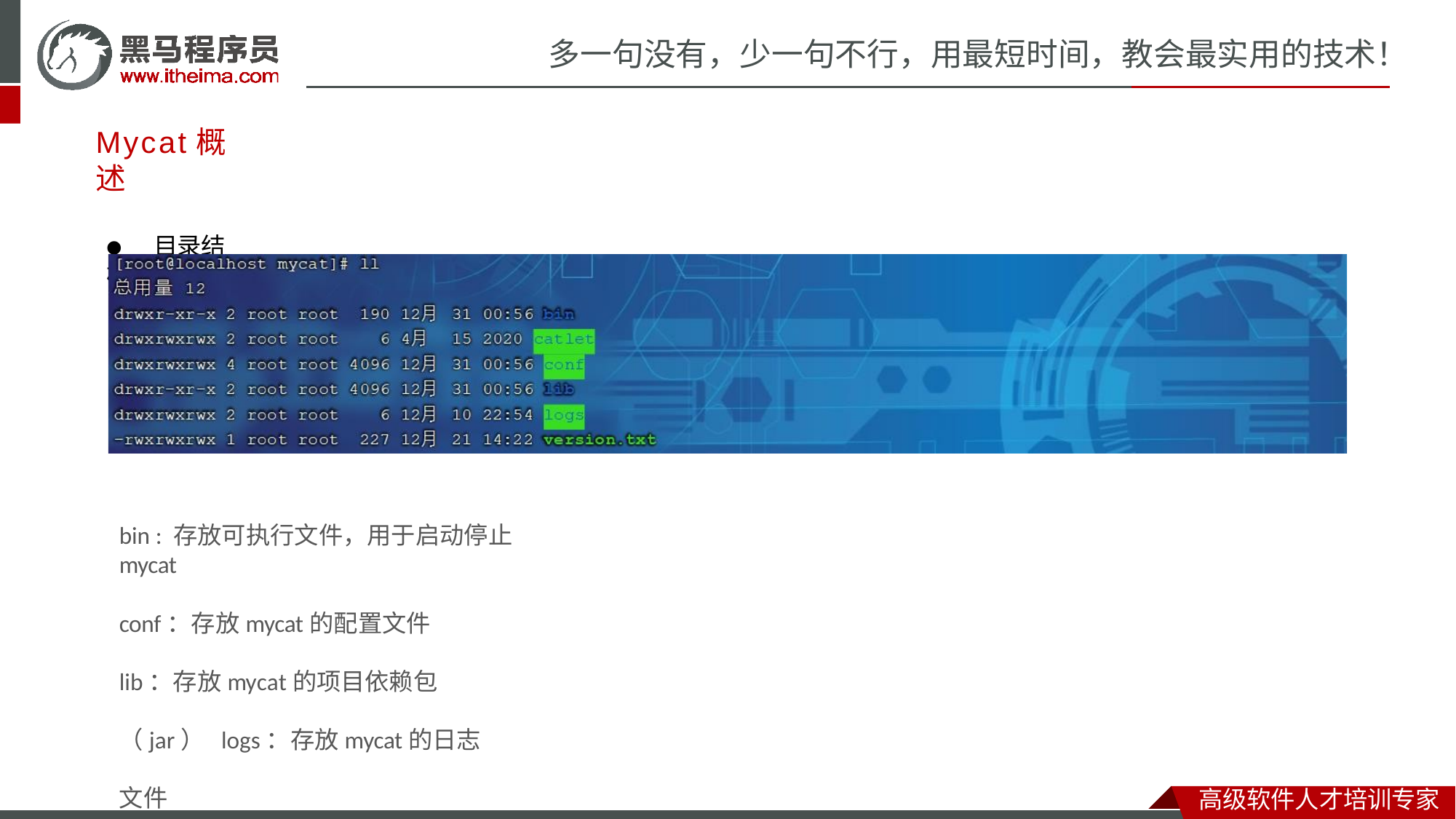

# 多一句没有，少一句不行，用最短时间，教会最实用的技术！

Mycat概述
⚫	目录结构

bin : 存放可执行文件，用于启动停止mycat

conf：存放mycat的配置文件
lib：存放mycat的项目依赖包（jar）  logs：存放mycat的日志文件
高级软件人才培训专家